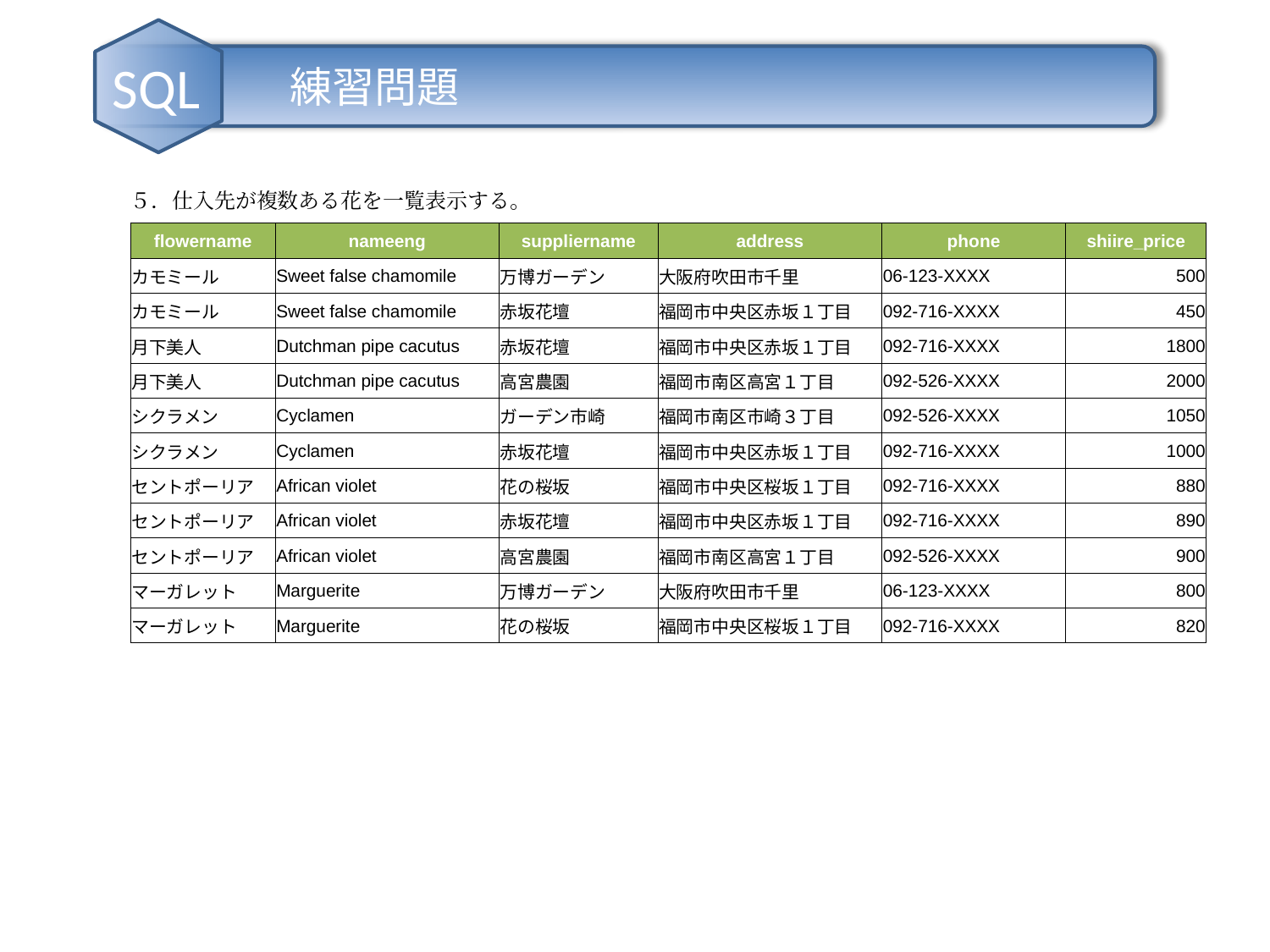

練習問題
SQL
５．仕入先が複数ある花を一覧表示する。
| flowername | nameeng | suppliername | address | phone | shiire\_price |
| --- | --- | --- | --- | --- | --- |
| カモミール | Sweet false chamomile | 万博ガーデン | 大阪府吹田市千里 | 06-123-XXXX | 500 |
| カモミール | Sweet false chamomile | 赤坂花壇 | 福岡市中央区赤坂１丁目 | 092-716-XXXX | 450 |
| 月下美人 | Dutchman pipe cacutus | 赤坂花壇 | 福岡市中央区赤坂１丁目 | 092-716-XXXX | 1800 |
| 月下美人 | Dutchman pipe cacutus | 高宮農園 | 福岡市南区高宮１丁目 | 092-526-XXXX | 2000 |
| シクラメン | Cyclamen | ガーデン市崎 | 福岡市南区市崎３丁目 | 092-526-XXXX | 1050 |
| シクラメン | Cyclamen | 赤坂花壇 | 福岡市中央区赤坂１丁目 | 092-716-XXXX | 1000 |
| セントポーリア | African violet | 花の桜坂 | 福岡市中央区桜坂１丁目 | 092-716-XXXX | 880 |
| セントポーリア | African violet | 赤坂花壇 | 福岡市中央区赤坂１丁目 | 092-716-XXXX | 890 |
| セントポーリア | African violet | 高宮農園 | 福岡市南区高宮１丁目 | 092-526-XXXX | 900 |
| マーガレット | Marguerite | 万博ガーデン | 大阪府吹田市千里 | 06-123-XXXX | 800 |
| マーガレット | Marguerite | 花の桜坂 | 福岡市中央区桜坂１丁目 | 092-716-XXXX | 820 |